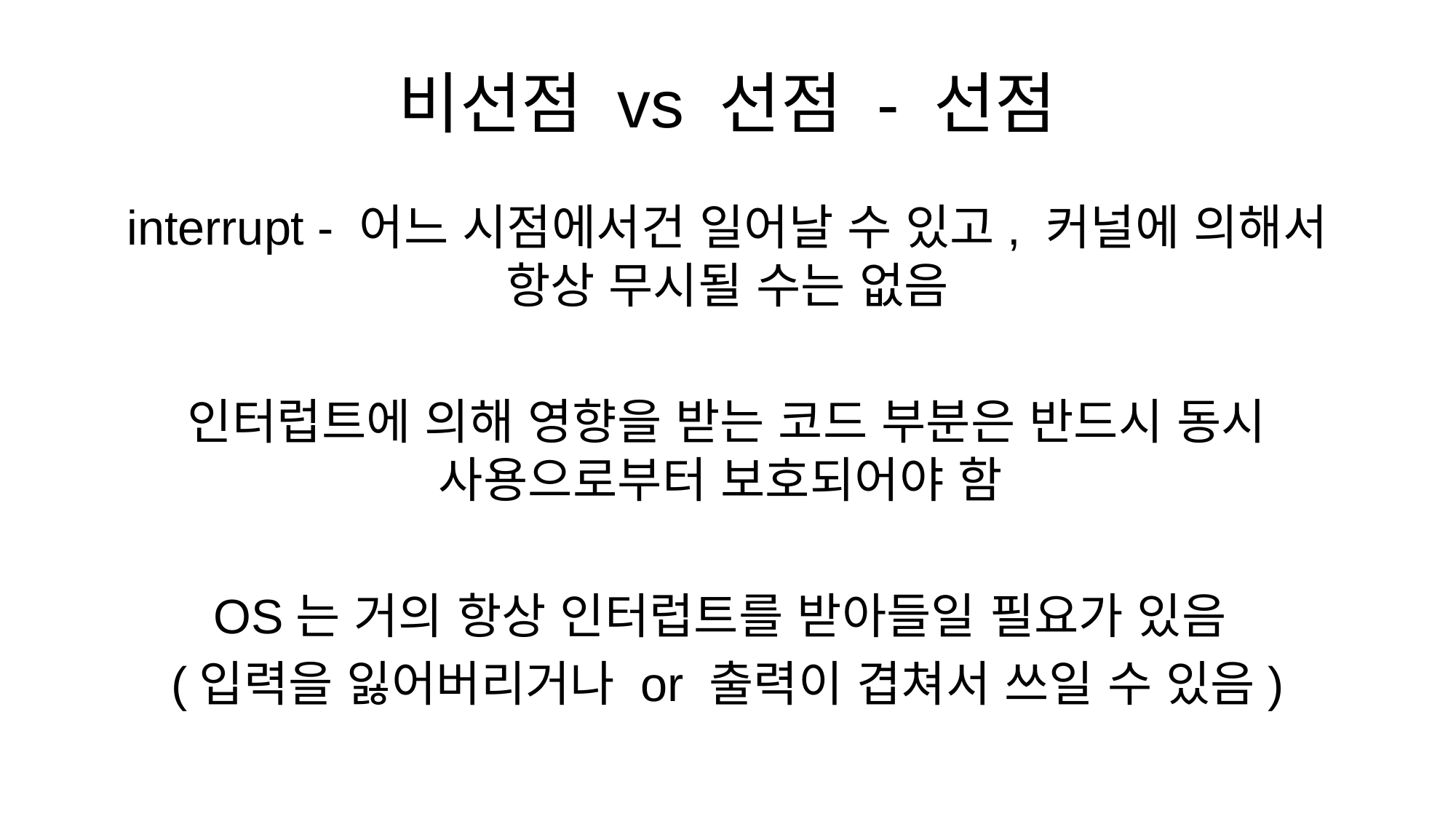

# 비선점 vs 선점 - 선점
interrupt - 어느 시점에서건 일어날 수 있고, 커널에 의해서 항상 무시될 수는 없음

인터럽트에 의해 영향을 받는 코드 부분은 반드시 동시 사용으로부터 보호되어야 함

OS는 거의 항상 인터럽트를 받아들일 필요가 있음
(입력을 잃어버리거나 or 출력이 겹쳐서 쓰일 수 있음)